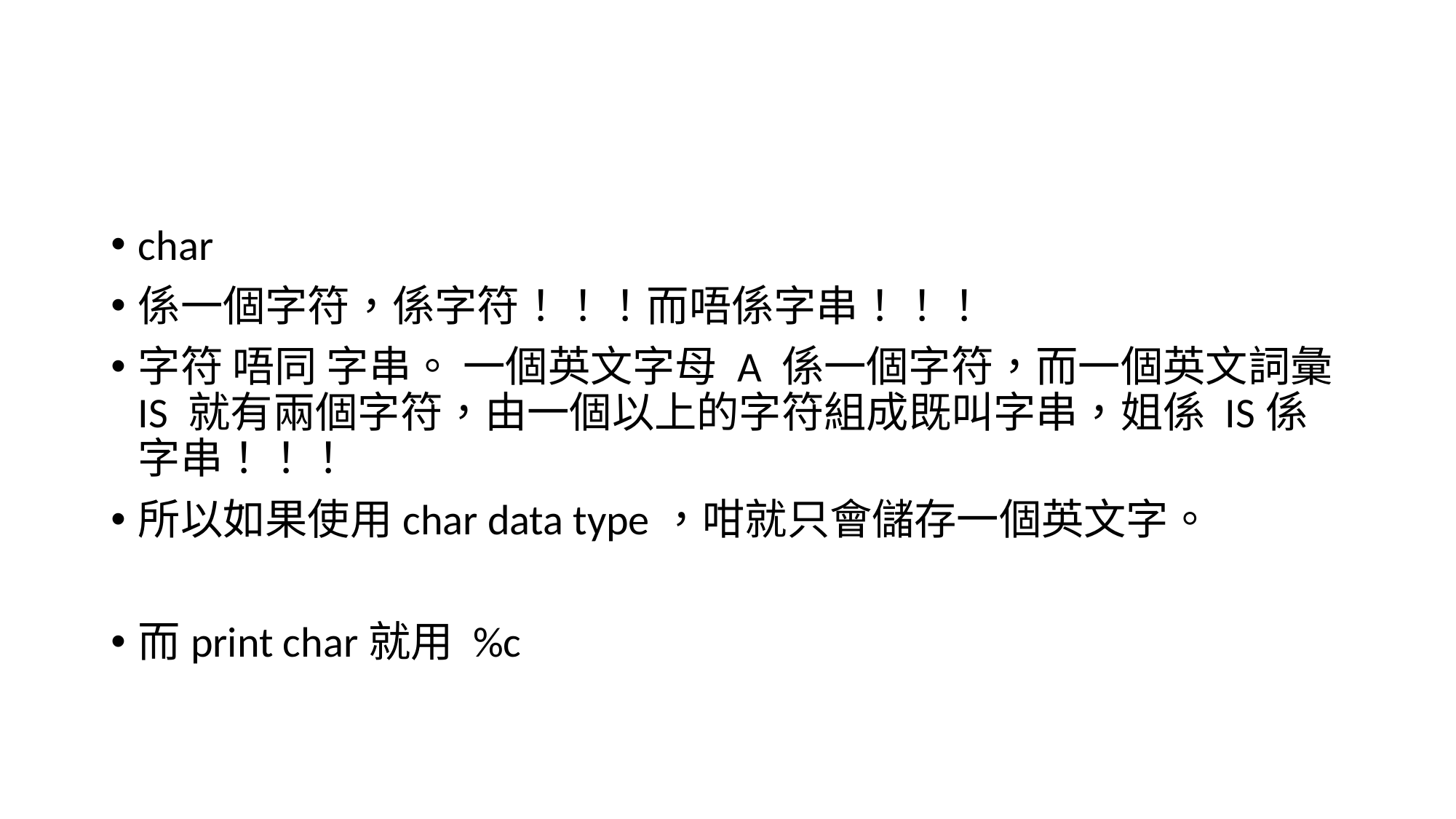

#
char
係一個字符，係字符！！！而唔係字串！！！
字符 唔同 字串。 一個英文字母 A 係一個字符，而一個英文詞彙 IS 就有兩個字符，由一個以上的字符組成既叫字串，姐係 IS係字串！！！
所以如果使用char data type，咁就只會儲存一個英文字。

而print char就用 %c